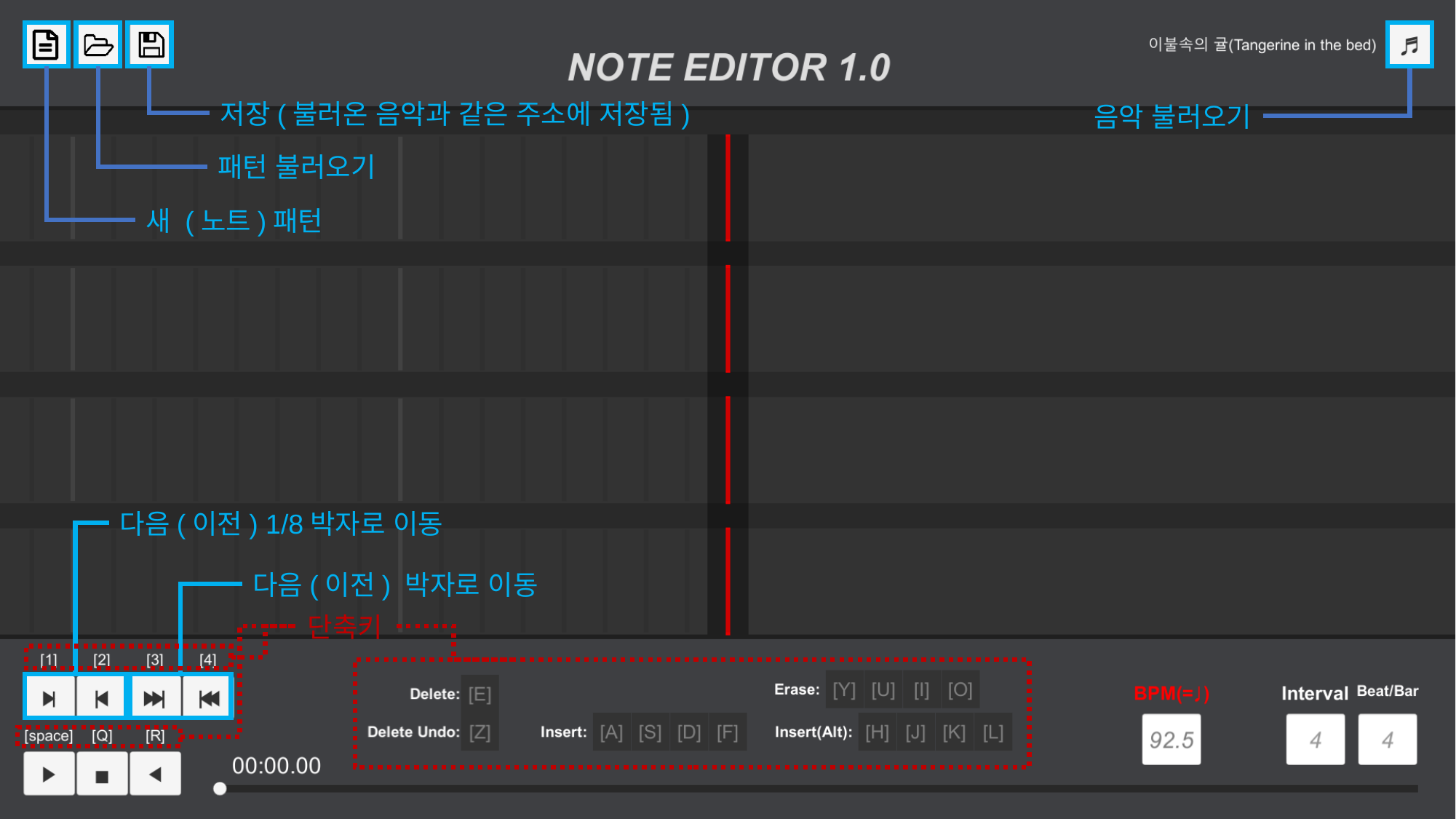

저장(불러온 음악과 같은 주소에 저장됨)
음악 불러오기
패턴 불러오기
새 (노트)패턴
다음(이전) 1/8박자로 이동
다음(이전) 박자로 이동
단축키